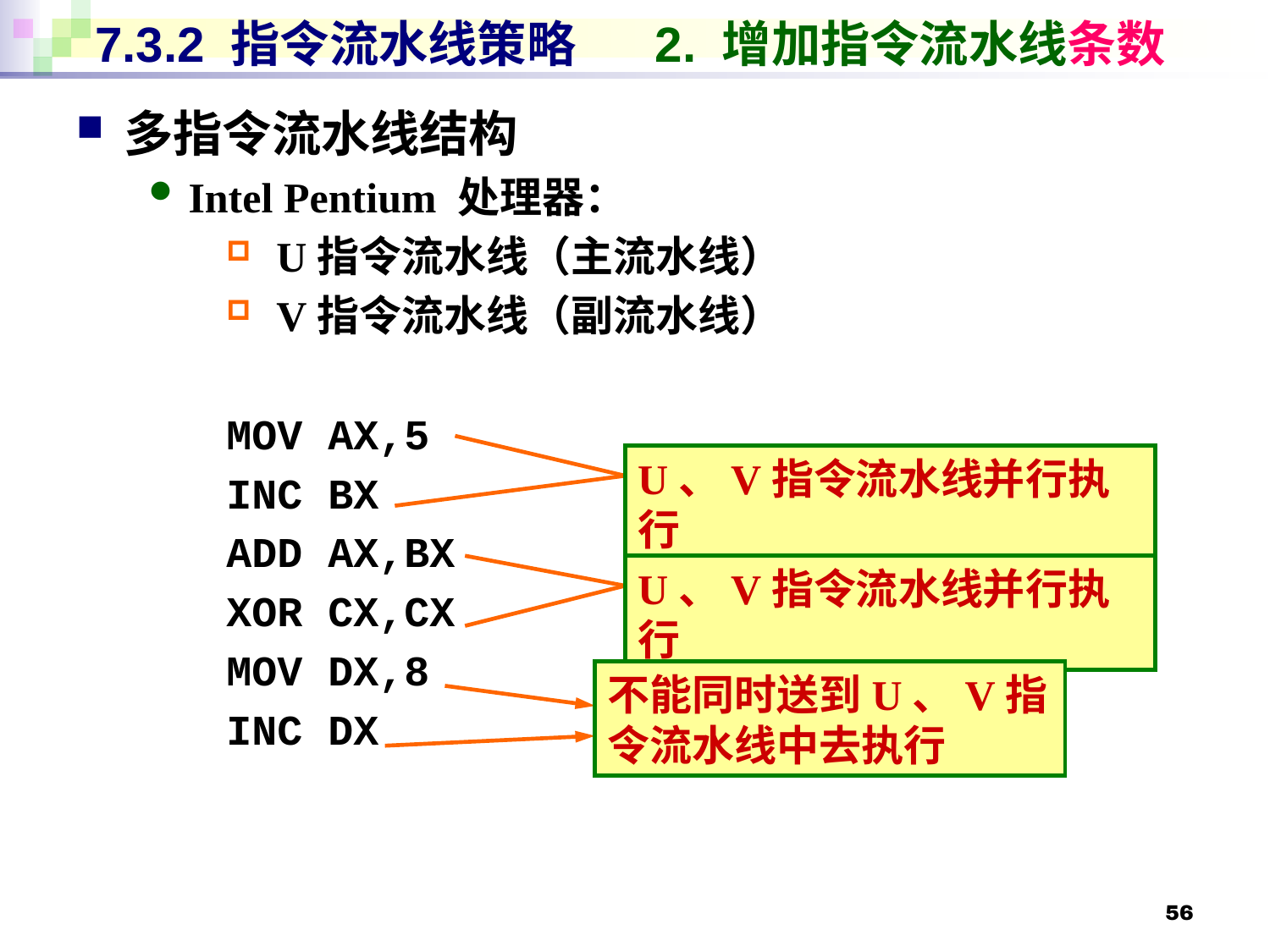

# 7.3.2 指令流水线策略      2. 增加指令流水线条数
多指令流水线结构
Intel Pentium 处理器：
U指令流水线（主流水线）
V指令流水线（副流水线）

MOV AX,5
INC BX
ADD AX,BX
XOR CX,CX
MOV DX,8
INC DX

U、V指令流水线并行执行

U、V指令流水线并行执行
不能同时送到U、V指令流水线中去执行

56